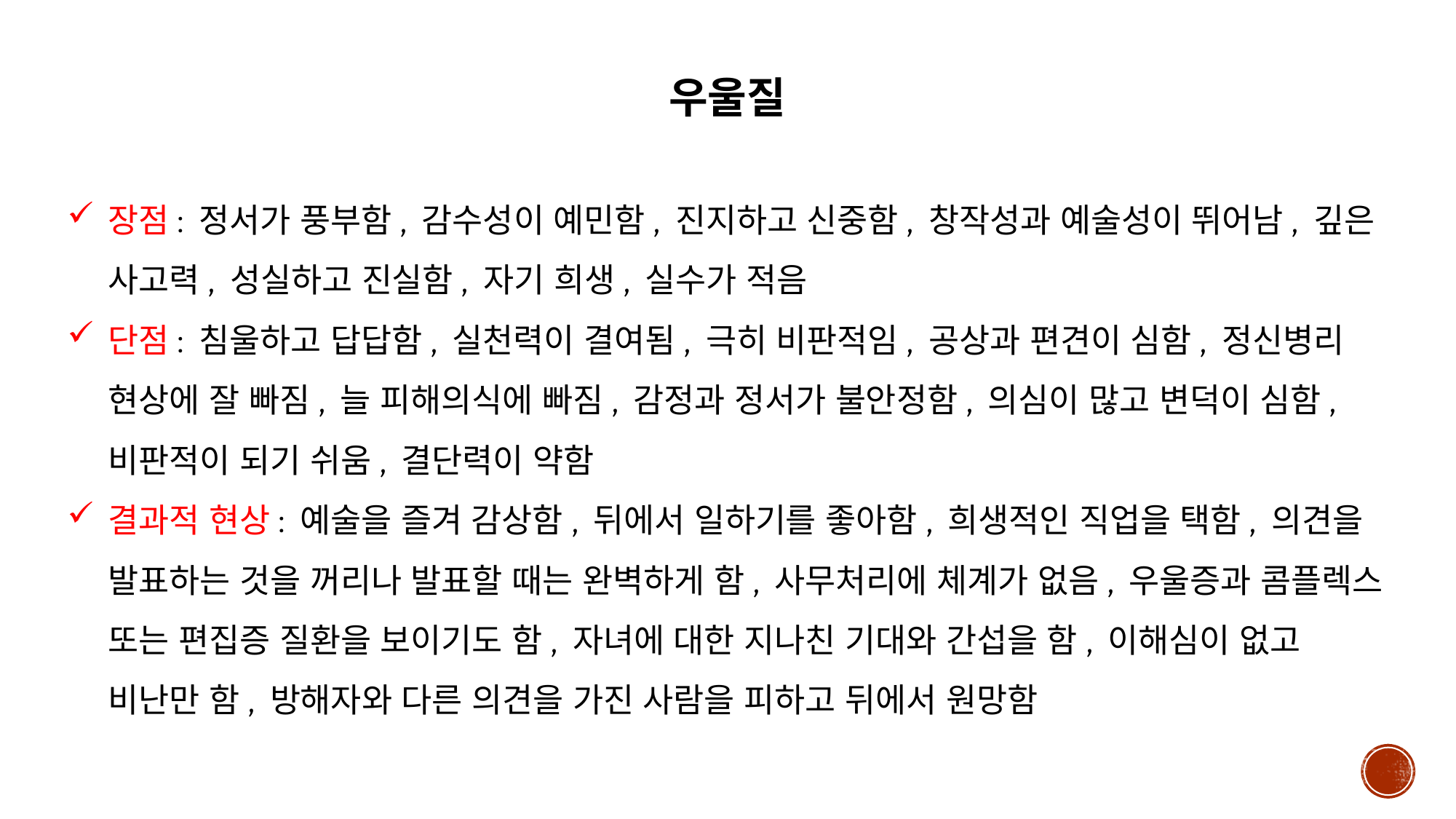

우울질

장점: 정서가 풍부함, 감수성이 예민함, 진지하고 신중함, 창작성과 예술성이 뛰어남, 깊은 사고력, 성실하고 진실함, 자기 희생, 실수가 적음
단점: 침울하고 답답함, 실천력이 결여됨, 극히 비판적임, 공상과 편견이 심함, 정신병리 현상에 잘 빠짐, 늘 피해의식에 빠짐, 감정과 정서가 불안정함, 의심이 많고 변덕이 심함, 비판적이 되기 쉬움, 결단력이 약함
결과적 현상: 예술을 즐겨 감상함, 뒤에서 일하기를 좋아함, 희생적인 직업을 택함, 의견을 발표하는 것을 꺼리나 발표할 때는 완벽하게 함, 사무처리에 체계가 없음, 우울증과 콤플렉스 또는 편집증 질환을 보이기도 함, 자녀에 대한 지나친 기대와 간섭을 함, 이해심이 없고 비난만 함, 방해자와 다른 의견을 가진 사람을 피하고 뒤에서 원망함